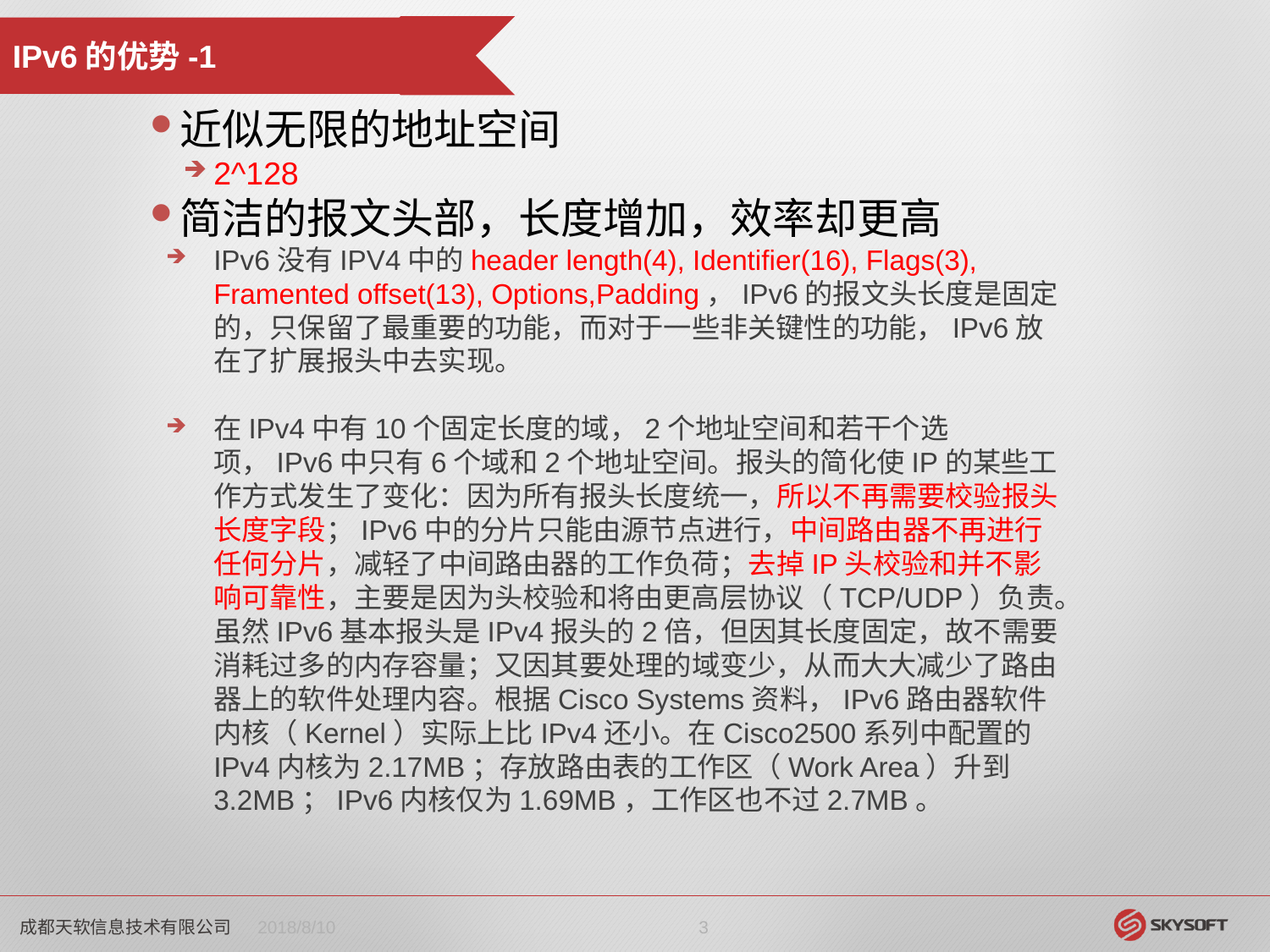

IPv6的优势-1

近似无限的地址空间
2^128
简洁的报文头部，长度增加，效率却更高
IPv6没有IPV4中的header length(4), Identifier(16), Flags(3), Framented offset(13), Options,Padding，IPv6的报文头长度是固定的，只保留了最重要的功能，而对于一些非关键性的功能，IPv6放在了扩展报头中去实现。

在IPv4中有10个固定长度的域，2个地址空间和若干个选项，IPv6中只有6个域和2个地址空间。报头的简化使IP的某些工作方式发生了变化：因为所有报头长度统一，所以不再需要校验报头长度字段；IPv6中的分片只能由源节点进行，中间路由器不再进行任何分片，减轻了中间路由器的工作负荷；去掉IP头校验和并不影响可靠性，主要是因为头校验和将由更高层协议（TCP/UDP）负责。虽然IPv6基本报头是IPv4报头的2倍，但因其长度固定，故不需要消耗过多的内存容量；又因其要处理的域变少，从而大大减少了路由器上的软件处理内容。根据Cisco Systems资料，IPv6路由器软件内核（Kernel）实际上比IPv4还小。在Cisco2500系列中配置的IPv4内核为2.17MB；存放路由表的工作区（Work Area）升到3.2MB；IPv6内核仅为1.69MB，工作区也不过2.7MB。

成都天软信息技术有限公司
2018/8/10
3